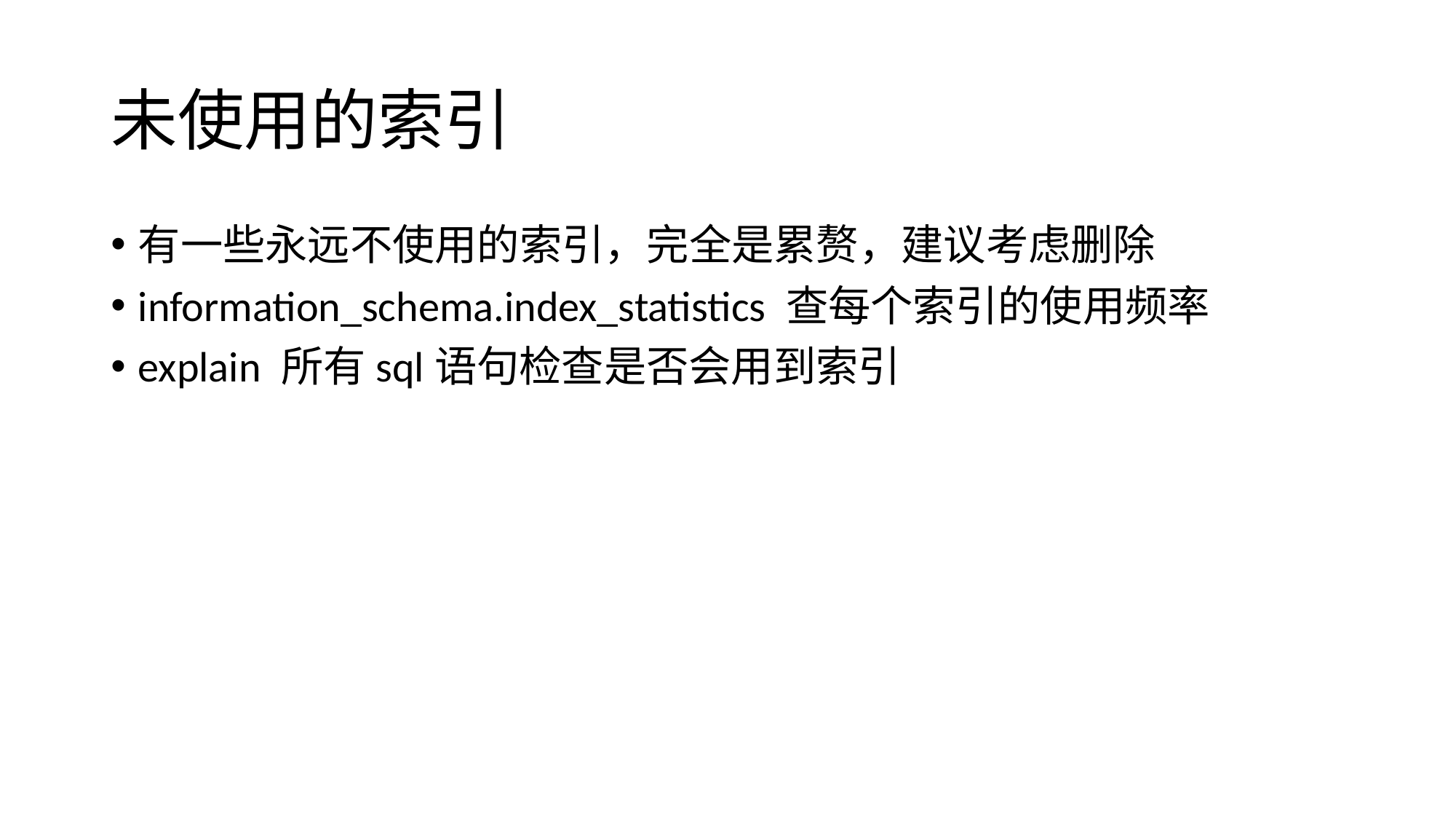

# 未使用的索引
有一些永远不使用的索引，完全是累赘，建议考虑删除
information_schema.index_statistics 查每个索引的使用频率
explain 所有sql语句检查是否会用到索引